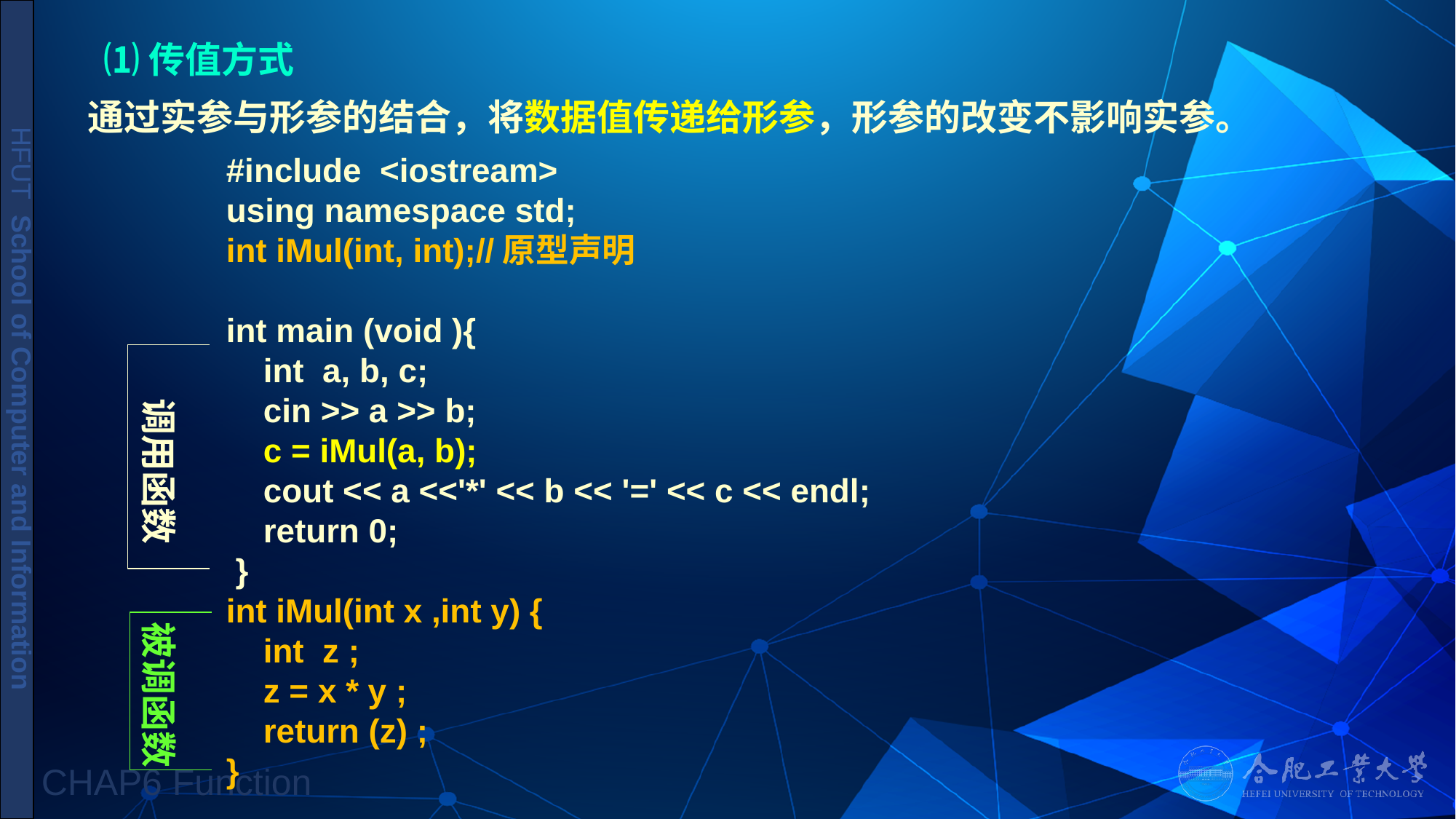

# ⑴传值方式
    通过实参与形参的结合，将数据值传递给形参，形参的改变不影响实参。
#include  <iostream>
using namespace std;
int iMul(int, int);//原型声明

int main (void ){
    int  a, b, c;
    cin >> a >> b;
    c = iMul(a, b);
    cout << a <<'*' << b << '=' << c << endl;
    return 0;
 }
int iMul(int x ,int y) {
    int  z ;
    z = x * y ;
    return (z) ;
}

调用函数

被调函数